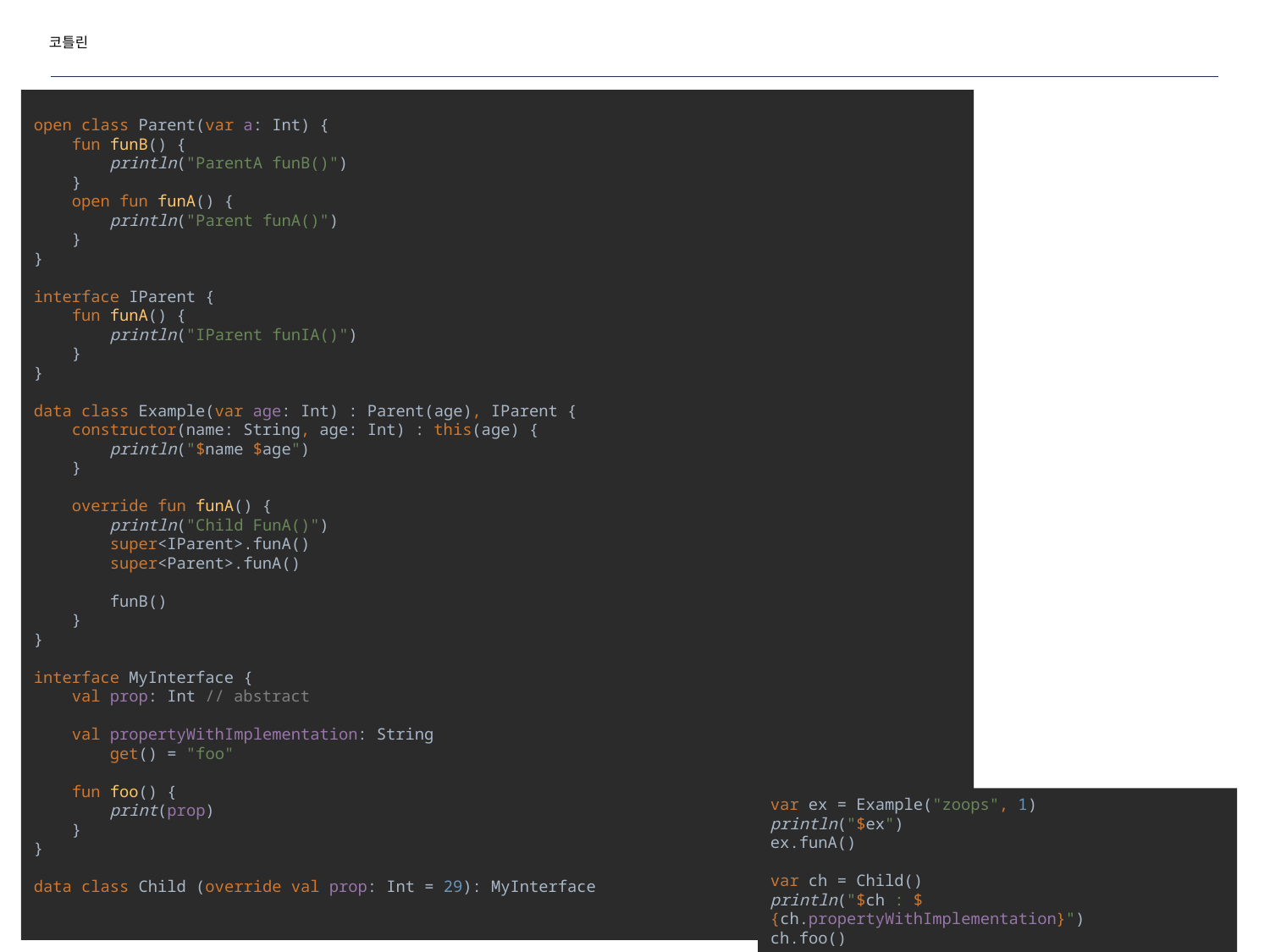

코틀린
open class Parent(var a: Int) {
    fun funB() {
        println("ParentA funB()")
    }
    open fun funA() {
        println("Parent funA()")
    }
}
interface IParent {
    fun funA() {
        println("IParent funIA()")
    }
}
data class Example(var age: Int) : Parent(age), IParent {
    constructor(name: String, age: Int) : this(age) {
        println("$name $age")
    }
    override fun funA() {
        println("Child FunA()")
        super<IParent>.funA()
        super<Parent>.funA()
        funB()
    }
}
interface MyInterface {
    val prop: Int // abstract
    val propertyWithImplementation: String
        get() = "foo"
    fun foo() {
        print(prop)
    }
}
data class Child (override val prop: Int = 29): MyInterface
var ex = Example("zoops", 1)
println("$ex")
ex.funA()
var ch = Child()
println("$ch : ${ch.propertyWithImplementation}")
ch.foo()